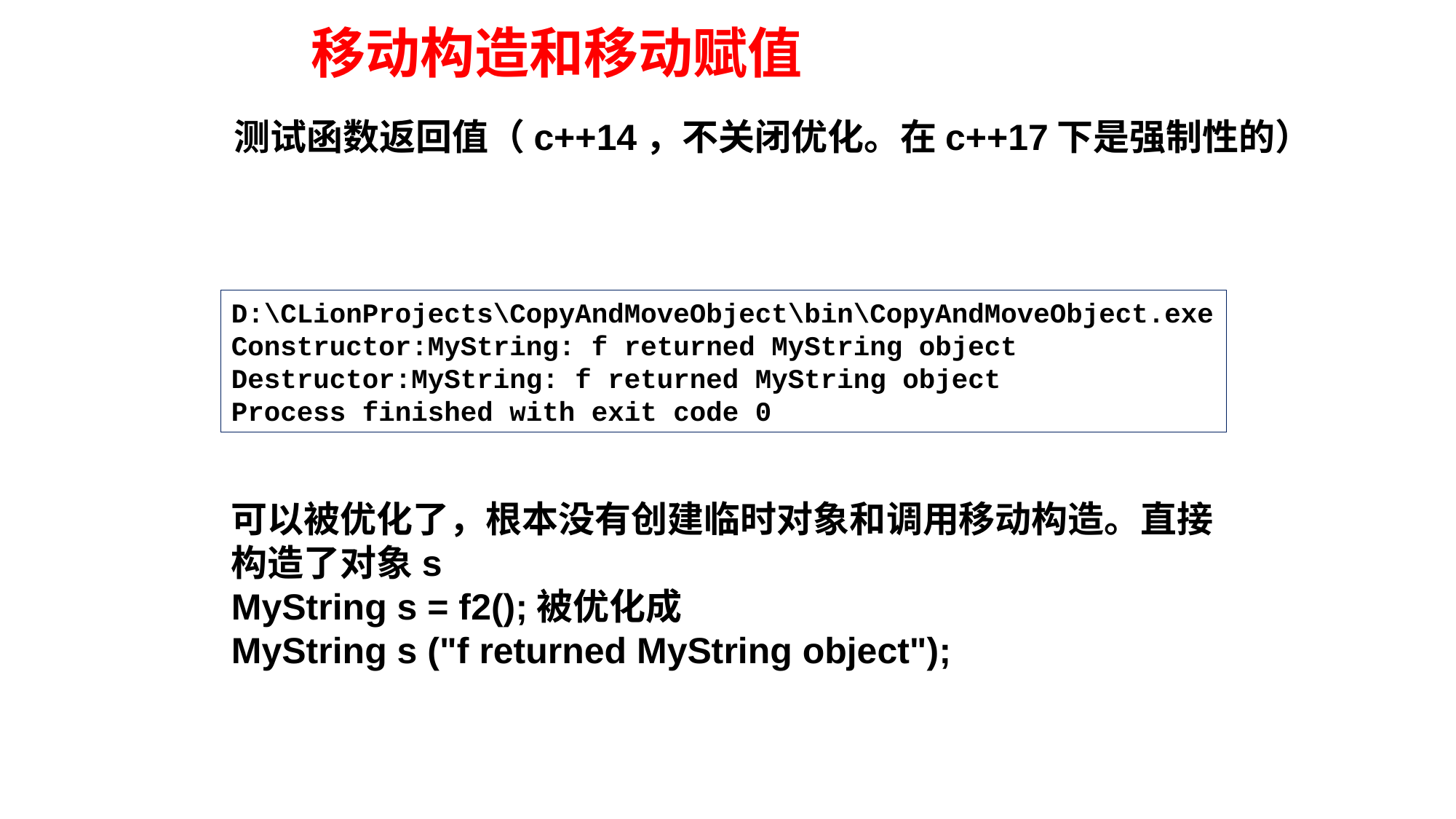

# 移动构造和移动赋值
测试函数返回值（c++14，不关闭优化。在c++17下是强制性的）
D:\CLionProjects\CopyAndMoveObject\bin\CopyAndMoveObject.exe
Constructor:MyString: f returned MyString object
Destructor:MyString: f returned MyString object
Process finished with exit code 0
可以被优化了，根本没有创建临时对象和调用移动构造。直接构造了对象s
MyString s = f2();被优化成
MyString s ("f returned MyString object");